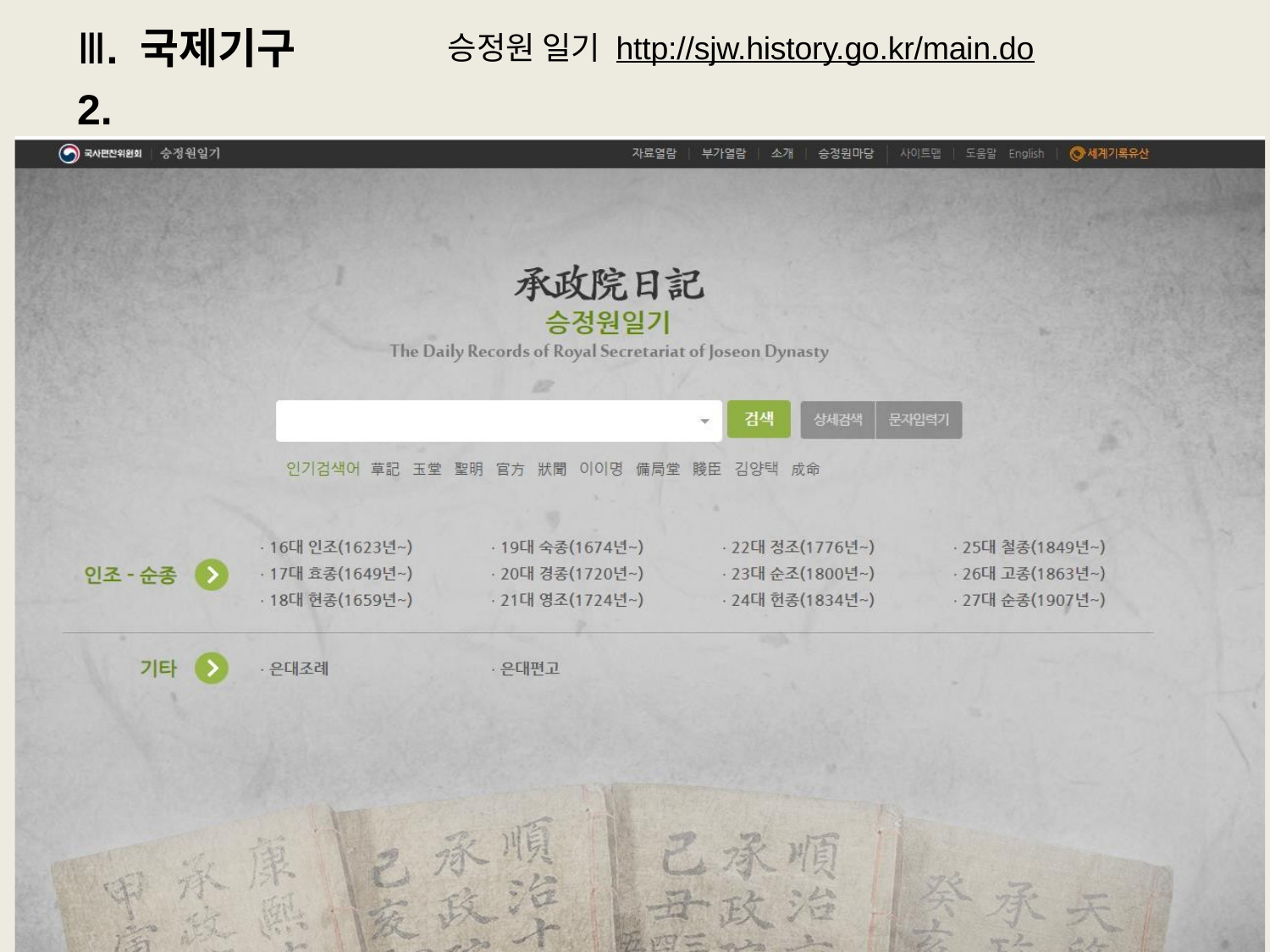

Ⅲ. 국제기구
승정원 일기 http://sjw.history.go.kr/main.do
2. UNESCO